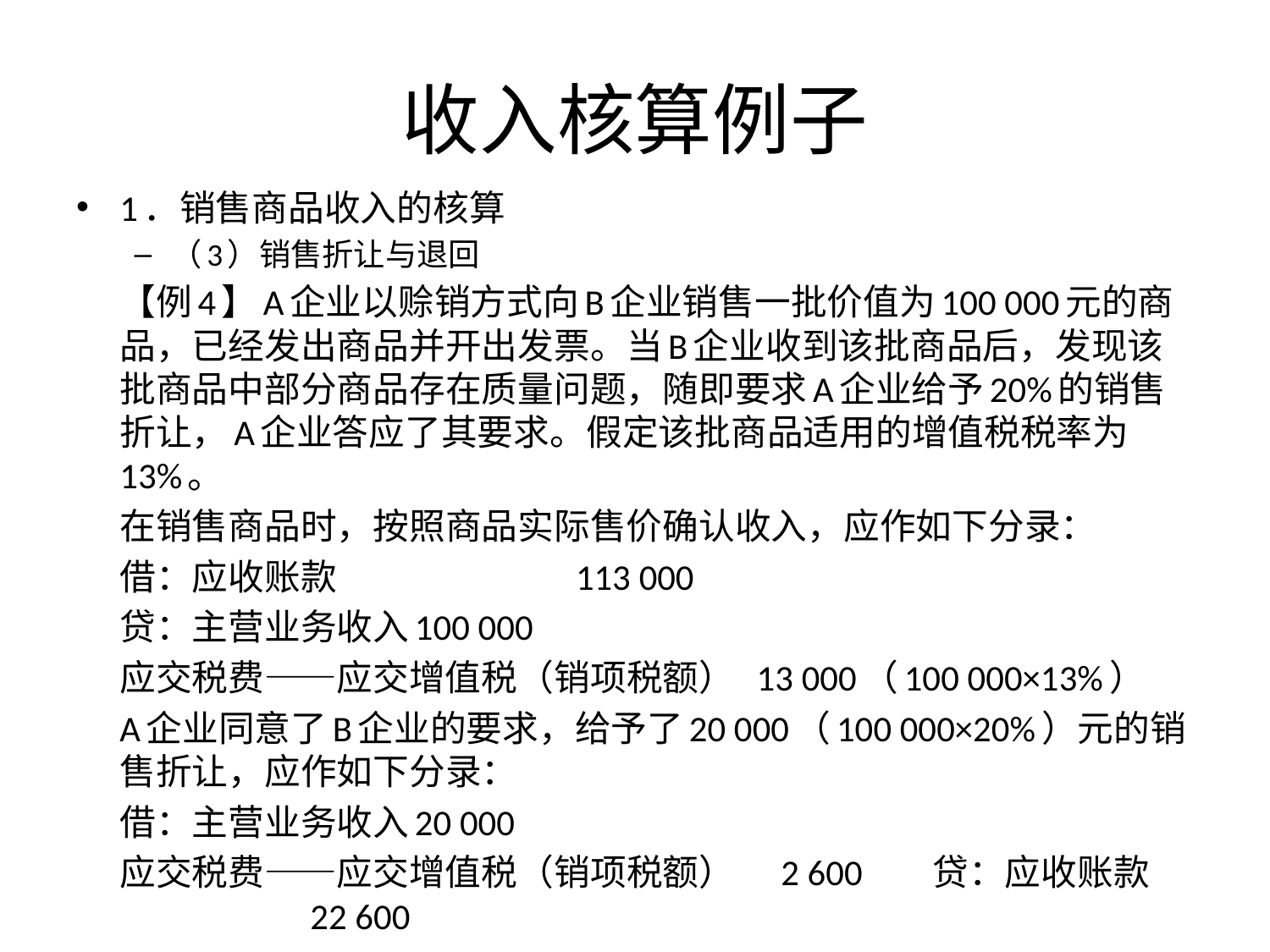

# 收入核算例子
1．销售商品收入的核算
（3）销售折让与退回
	【例4】A企业以赊销方式向B企业销售一批价值为100 000元的商品，已经发出商品并开出发票。当B企业收到该批商品后，发现该批商品中部分商品存在质量问题，随即要求A企业给予20%的销售折让，A企业答应了其要求。假定该批商品适用的增值税税率为13%。
	在销售商品时，按照商品实际售价确认收入，应作如下分录：
	借：应收账款                             113 000
		贷：主营业务收入100 000
			应交税费——应交增值税（销项税额）  13 000（100 000×13%）
	A企业同意了B企业的要求，给予了20 000（100 000×20%）元的销售折让，应作如下分录：
	借：主营业务收入20 000
		应交税费——应交增值税（销项税额）     2 600		贷：应收账款                             22 600